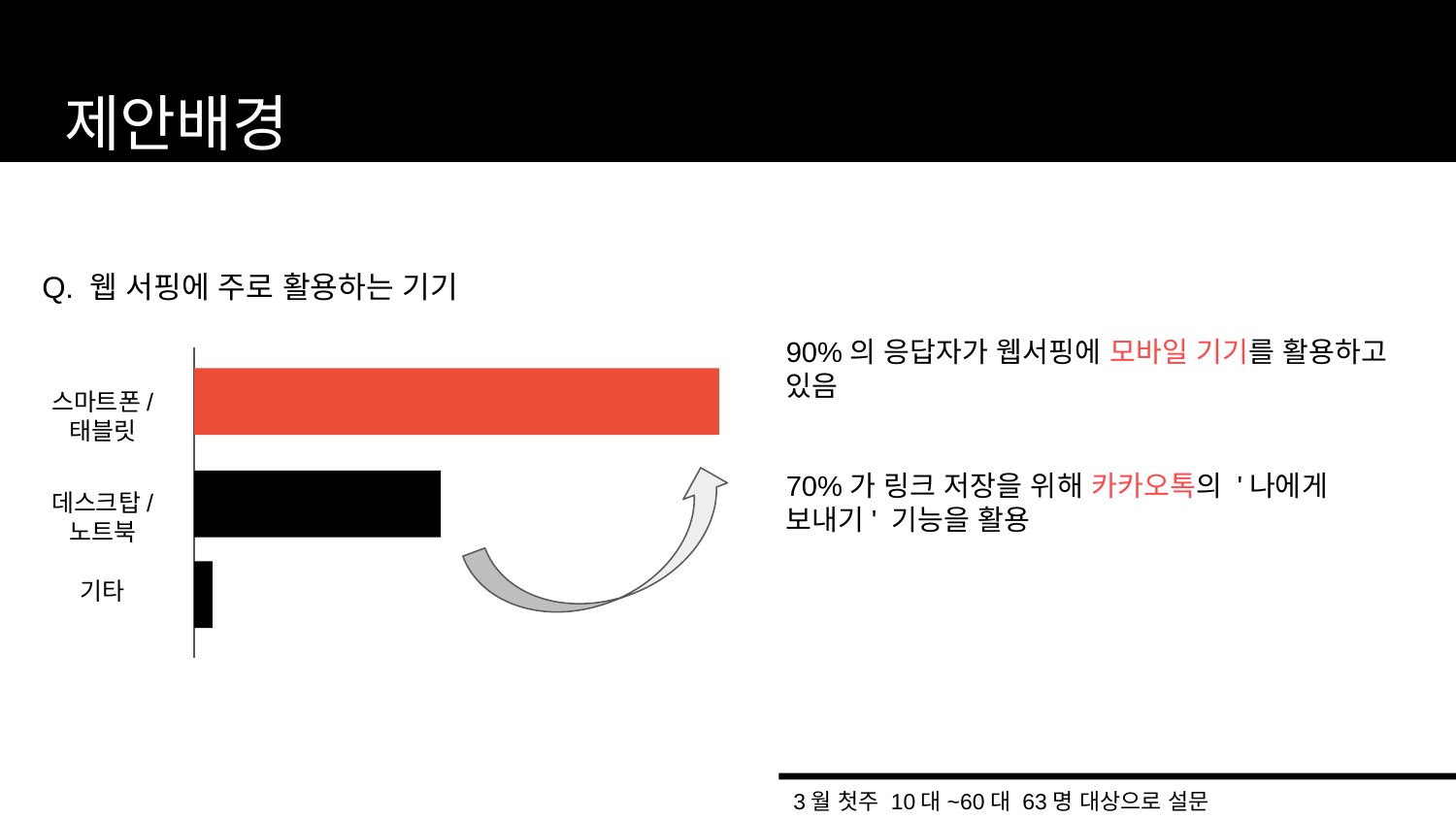

# 제안배경
Q. 웹 서핑에 주로 활용하는 기기
90%의 응답자가 웹서핑에 모바일 기기를 활용하고 있음

스마트폰/
태블릿

70%가 링크 저장을 위해 카카오톡의 '나에게 보내기' 기능을 활용

데스크탑/
노트북

기타
3월 첫주 10대~60대 63명 대상으로 설문